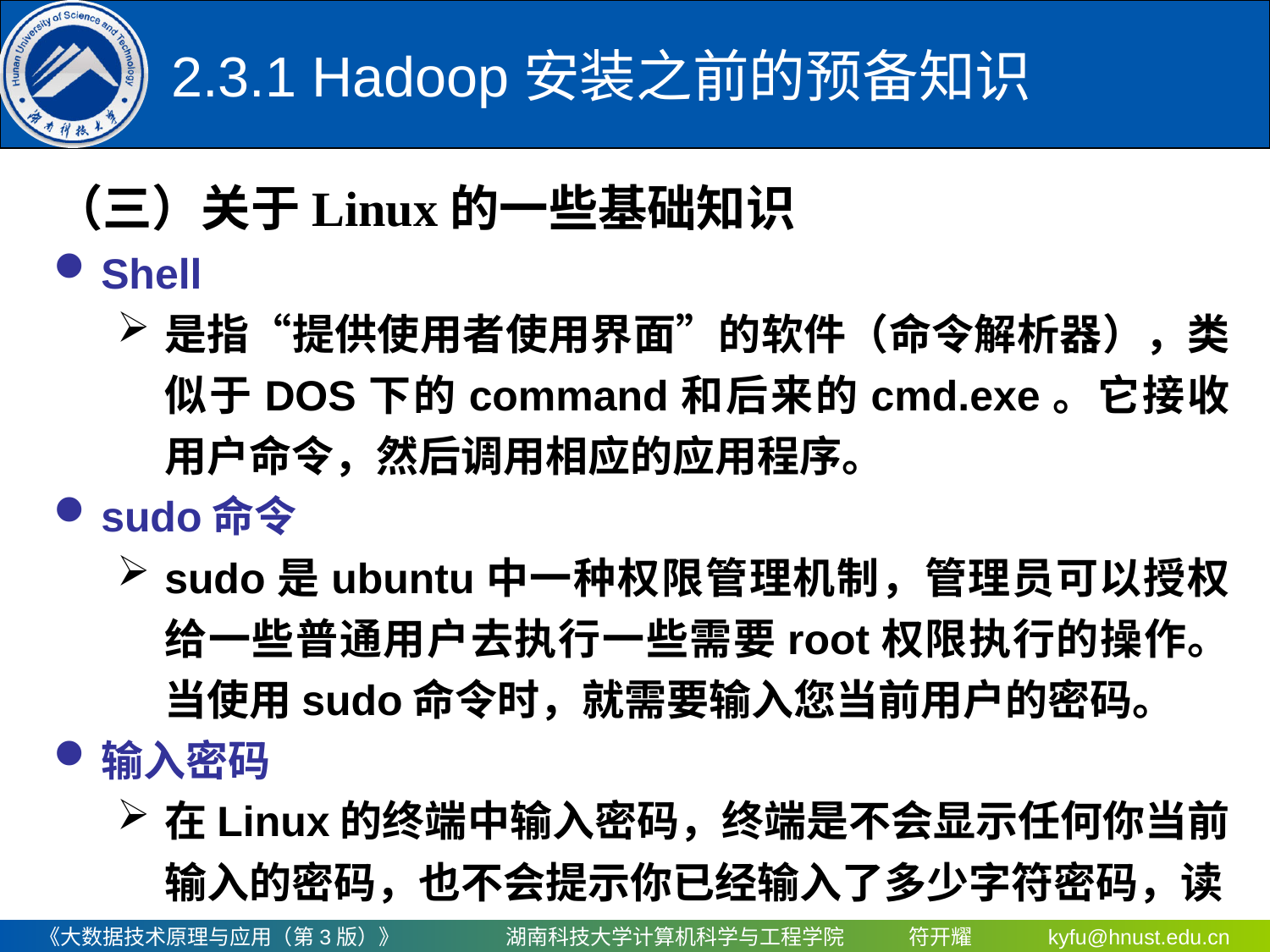

2.3.1 Hadoop安装之前的预备知识
（三）关于Linux的一些基础知识
Shell
是指“提供使用者使用界面”的软件（命令解析器），类似于DOS下的command和后来的cmd.exe。它接收用户命令，然后调用相应的应用程序。
sudo命令
sudo是ubuntu中一种权限管理机制，管理员可以授权给一些普通用户去执行一些需要root权限执行的操作。当使用sudo命令时，就需要输入您当前用户的密码。
输入密码
在Linux的终端中输入密码，终端是不会显示任何你当前输入的密码，也不会提示你已经输入了多少字符密码，读